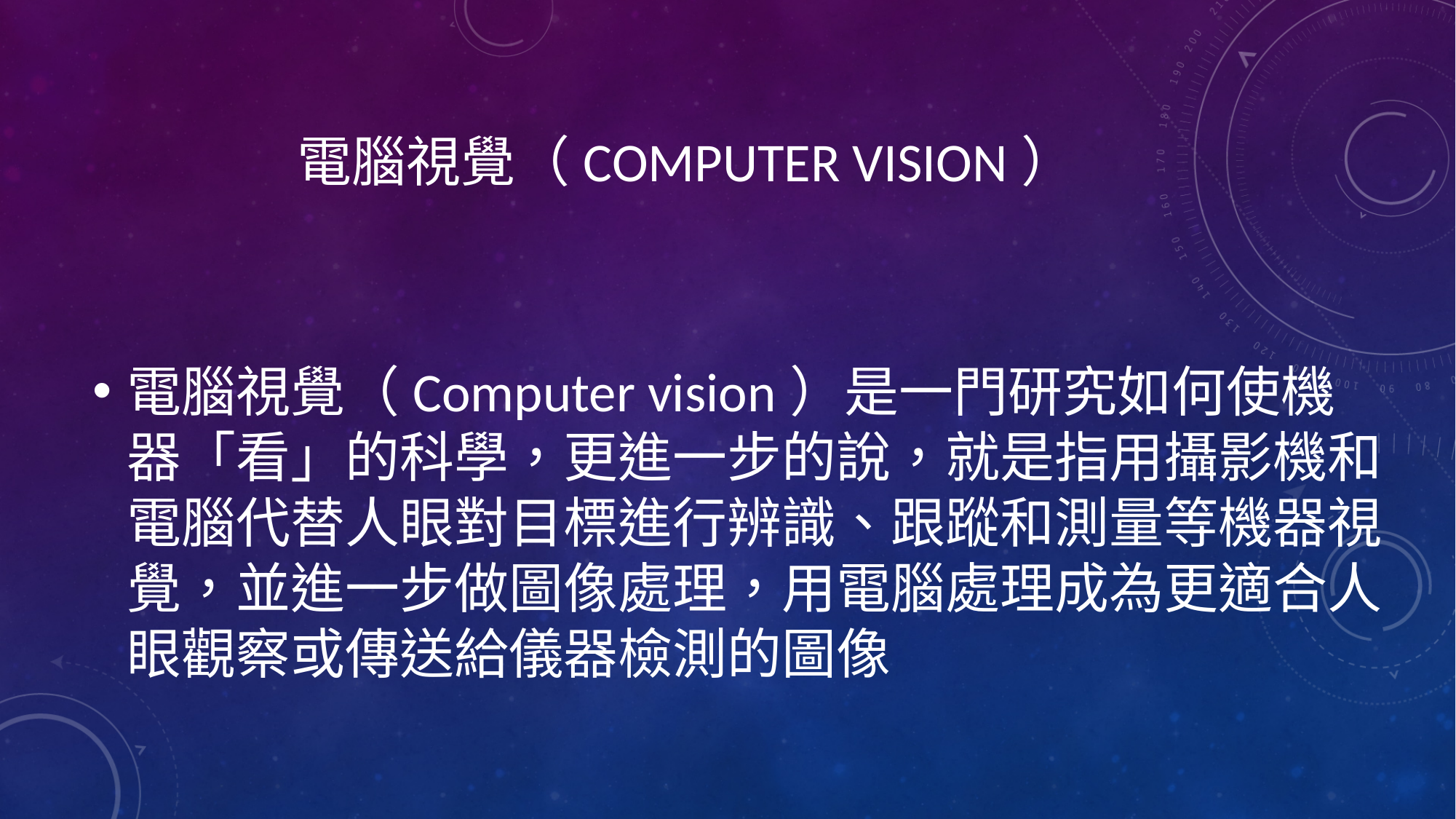

# 電腦視覺（Computer vision）
電腦視覺（Computer vision）是一門研究如何使機器「看」的科學，更進一步的說，就是指用攝影機和電腦代替人眼對目標進行辨識、跟蹤和測量等機器視覺，並進一步做圖像處理，用電腦處理成為更適合人眼觀察或傳送給儀器檢測的圖像